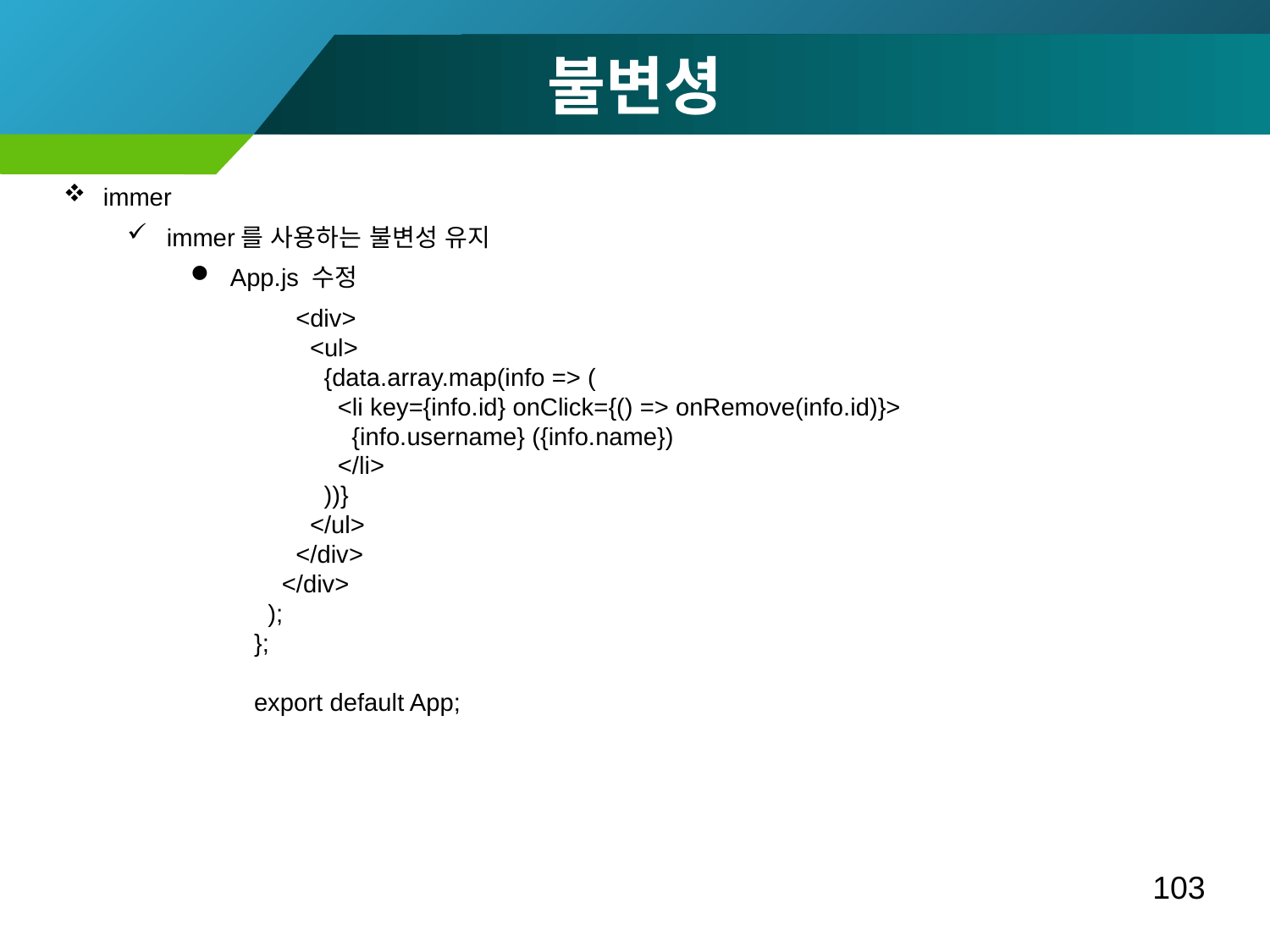

불변셩
immer
immer를 사용하는 불변성 유지
App.js 수정
      <div>
        <ul>
          {data.array.map(info => (
            <li key={info.id} onClick={() => onRemove(info.id)}>
              {info.username} ({info.name})
            </li>
          ))}
        </ul>
      </div>
    </div>
  );
};

export default App;

103